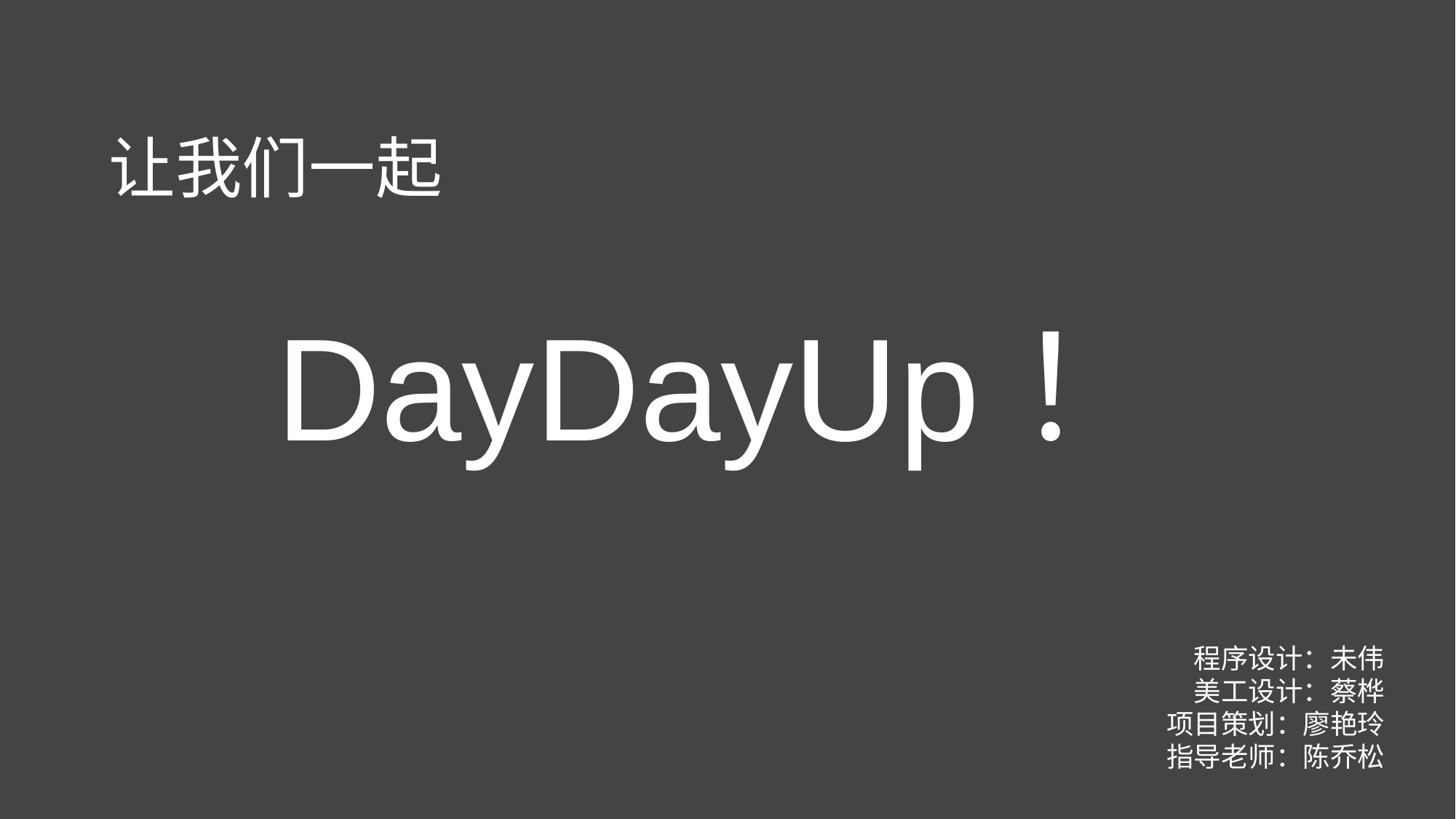

# 让我们一起
DayDayUp！
程序设计：未伟
美工设计：蔡桦
项目策划：廖艳玲
指导老师：陈乔松